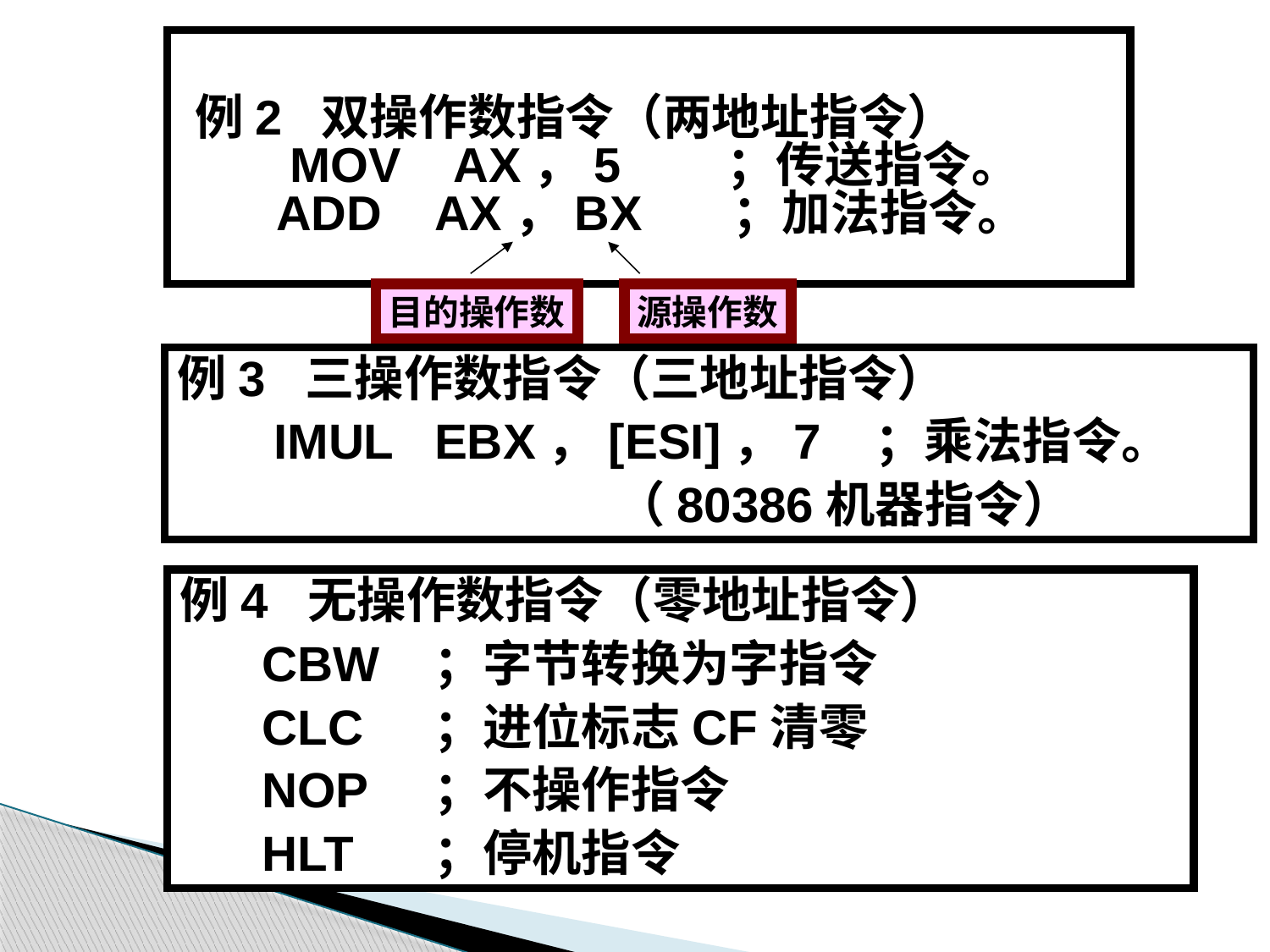

例2  双操作数指令（两地址指令）
       MOV    AX，5       ；传送指令。
      ADD    AX，BX	；加法指令。

目的操作数
源操作数
例3  三操作数指令（三地址指令）
       IMUL   EBX，[ESI]，7   ；乘法指令。
                                      （80386机器指令）
例4  无操作数指令（零地址指令）
      CBW	；字节转换为字指令
      CLC	；进位标志CF清零
      NOP	；不操作指令
      HLT	；停机指令